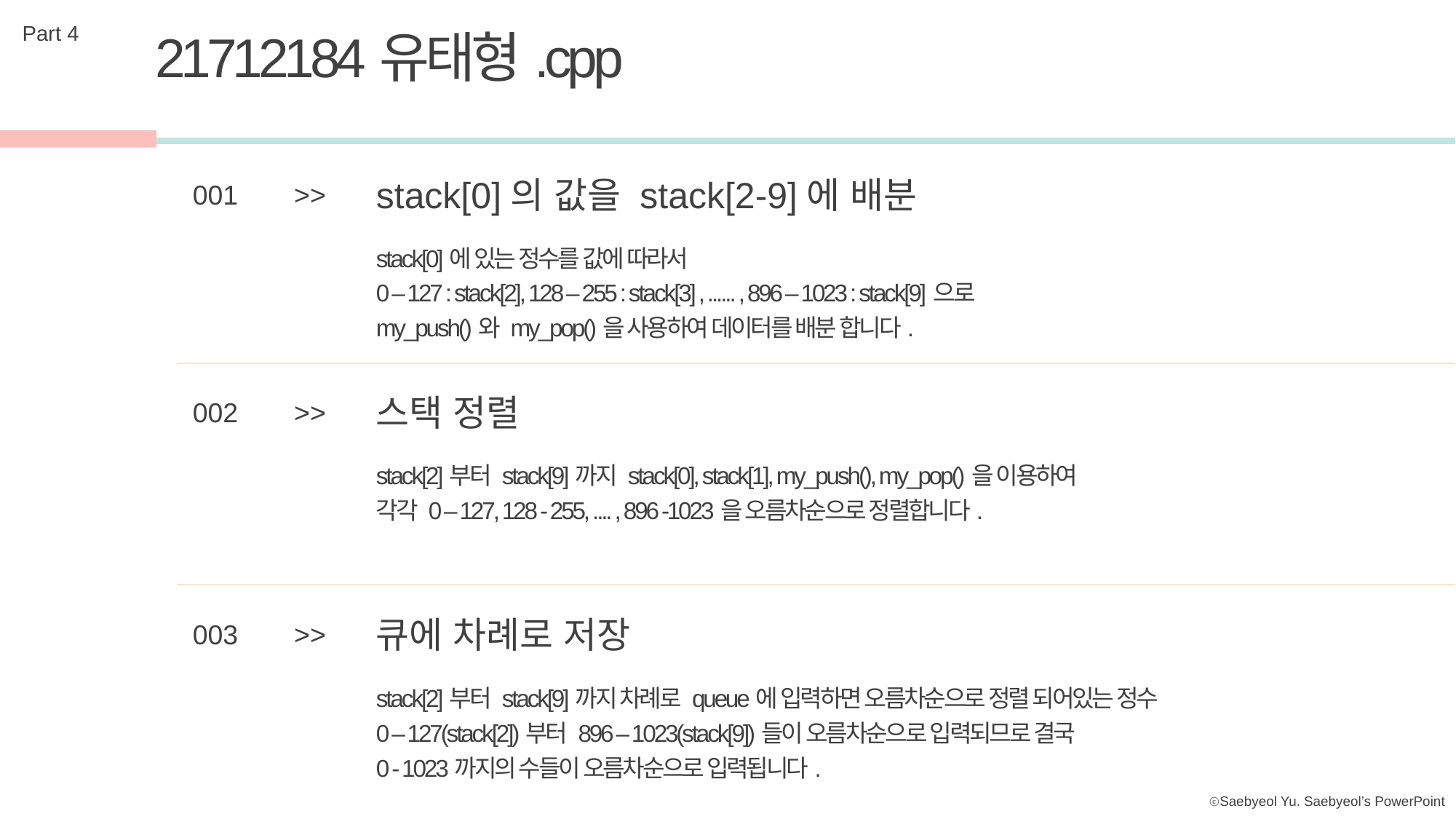

Part 4
21712184유태형.cpp

stack[0]의 값을 stack[2-9]에 배분
001
>>
stack[0]에 있는 정수를 값에 따라서
0 – 127 : stack[2], 128 – 255 : stack[3] , ...... , 896 – 1023 : stack[9]으로
my_push()와 my_pop()을 사용하여 데이터를 배분 합니다.
스택 정렬
002
>>
stack[2]부터 stack[9]까지 stack[0], stack[1], my_push(), my_pop()을 이용하여
각각 0 – 127, 128 - 255, .... , 896 -1023을 오름차순으로 정렬합니다.
큐에 차례로 저장
003
>>
stack[2]부터 stack[9]까지 차례로 queue에 입력하면 오름차순으로 정렬 되어있는 정수
0 – 127(stack[2])부터 896 – 1023(stack[9])들이 오름차순으로 입력되므로 결국
0 - 1023까지의 수들이 오름차순으로 입력됩니다.